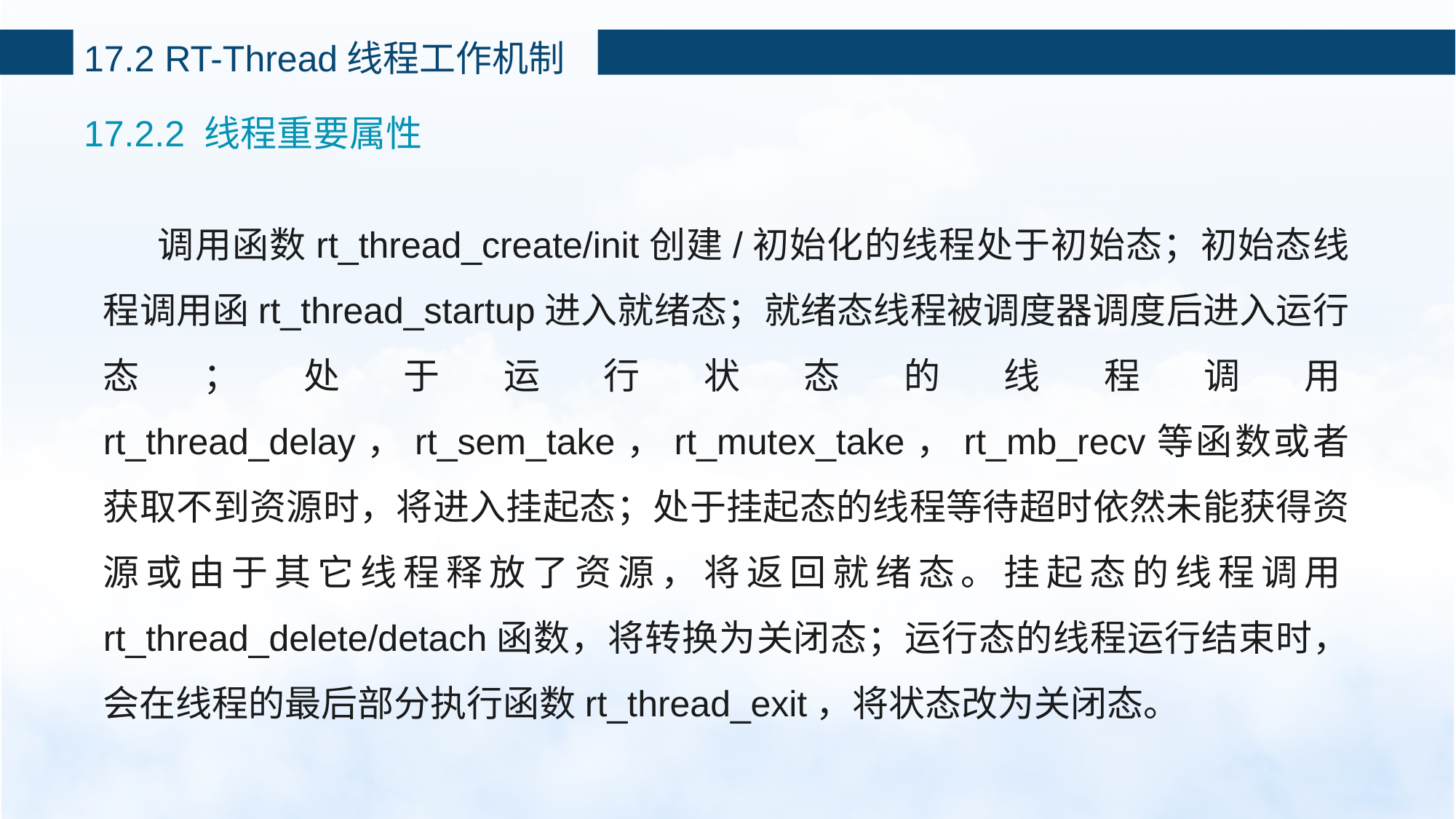

17.2 RT-Thread线程工作机制

17.2.2 线程重要属性
调用函数rt_thread_create/init创建/初始化的线程处于初始态；初始态线程调用函rt_thread_startup进入就绪态；就绪态线程被调度器调度后进入运行态；处于运行状态的线程调用rt_thread_delay，rt_sem_take，rt_mutex_take，rt_mb_recv等函数或者获取不到资源时，将进入挂起态；处于挂起态的线程等待超时依然未能获得资源或由于其它线程释放了资源，将返回就绪态。挂起态的线程调用rt_thread_delete/detach函数，将转换为关闭态；运行态的线程运行结束时，会在线程的最后部分执行函数rt_thread_exit，将状态改为关闭态。